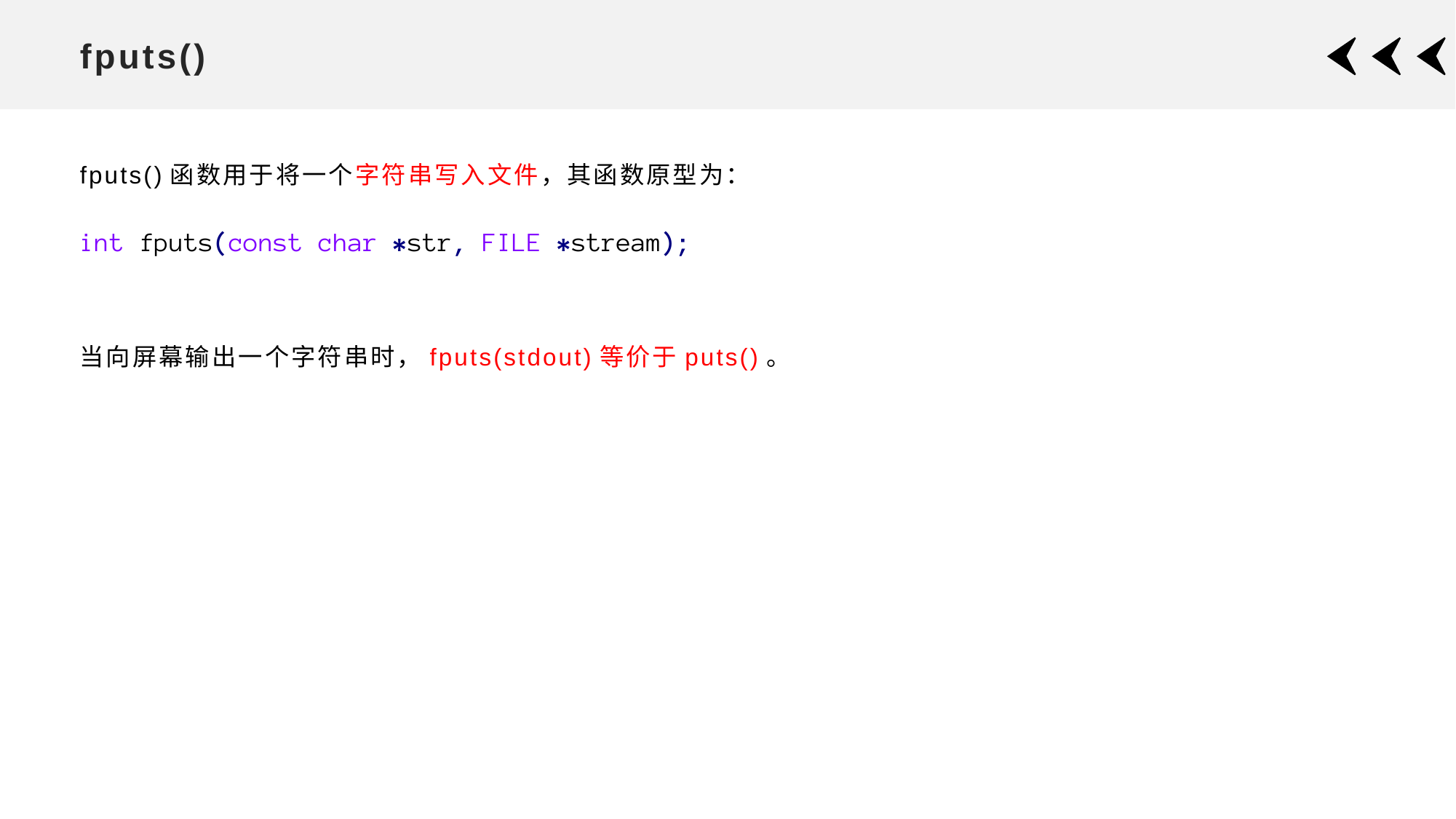

# fputs()
fputs()函数用于将一个字符串写入文件，其函数原型为：
int fputs(const char *str, FILE *stream);
当向屏幕输出一个字符串时，fputs(stdout)等价于puts()。